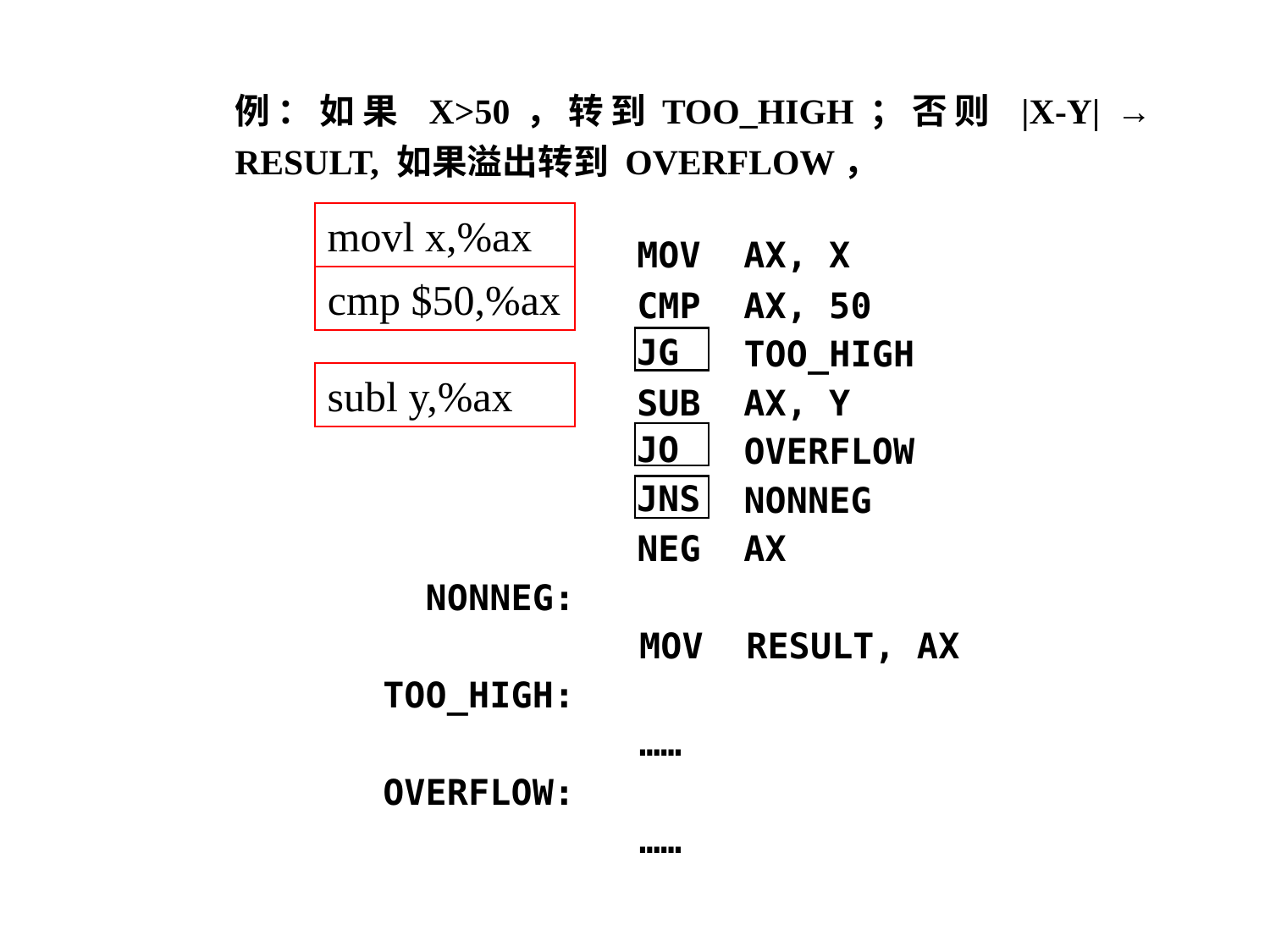

例：如果 X>50，转到TOO_HIGH；否则 |X-Y| → RESULT, 如果溢出转到 OVERFLOW，
movl x,%ax
            MOV  AX, X
CMP  AX, 50
     TOO_HIGH
SUB  AX, Y
     OVERFLOW
     NONNEG
NEG  AX
  NONNEG:
            MOV  RESULT, AX
TOO_HIGH:
            ……
OVERFLOW:
            ……

cmp $50,%ax
JG

JO
JNS
subl y,%ax